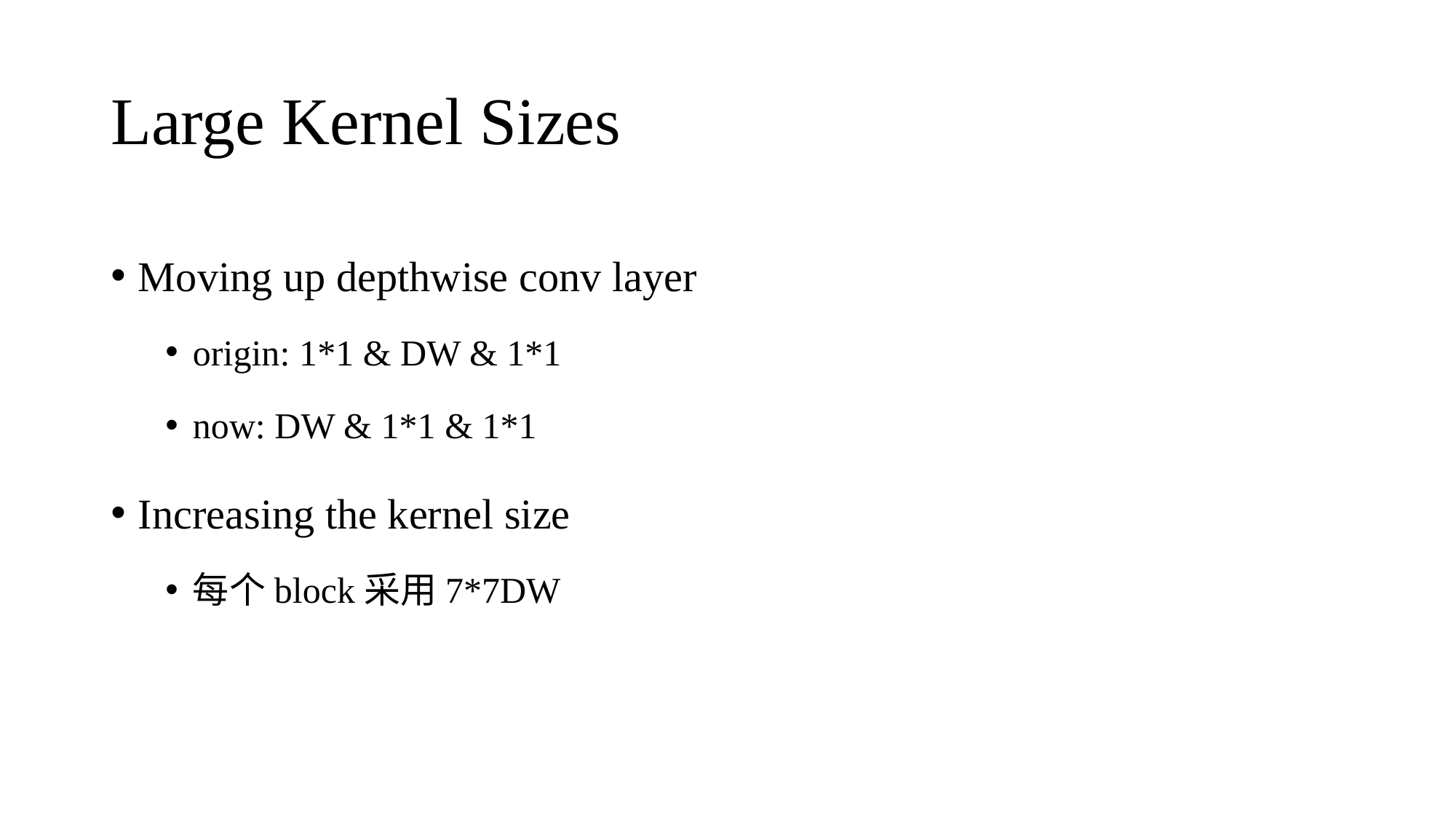

# Large Kernel Sizes
Moving up depthwise conv layer
origin: 1*1 & DW & 1*1
now: DW & 1*1 & 1*1
Increasing the kernel size
每个block采用7*7DW